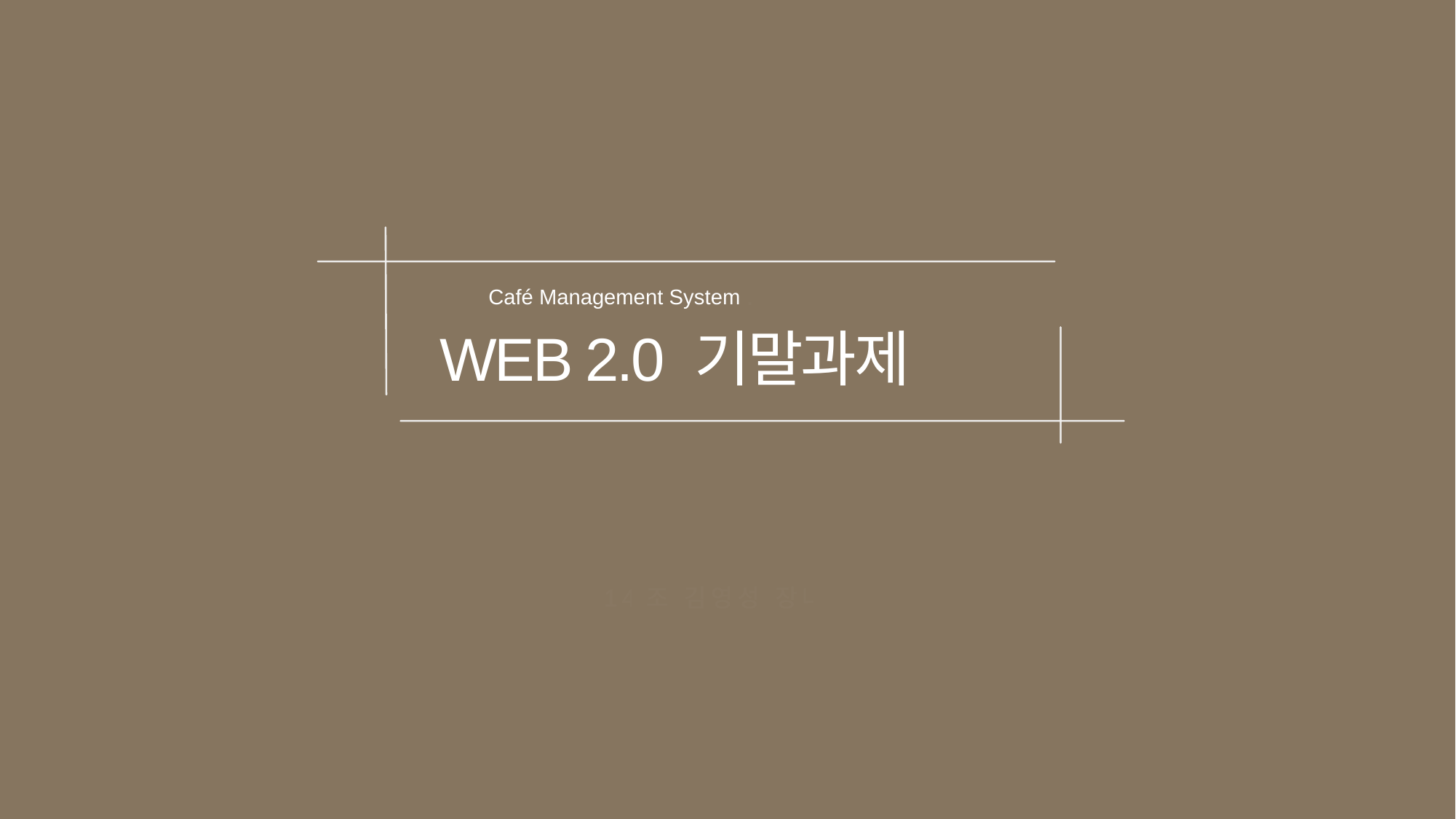

Café Management System .
WEB 2.0 기말과제

14조 김영성 장나경